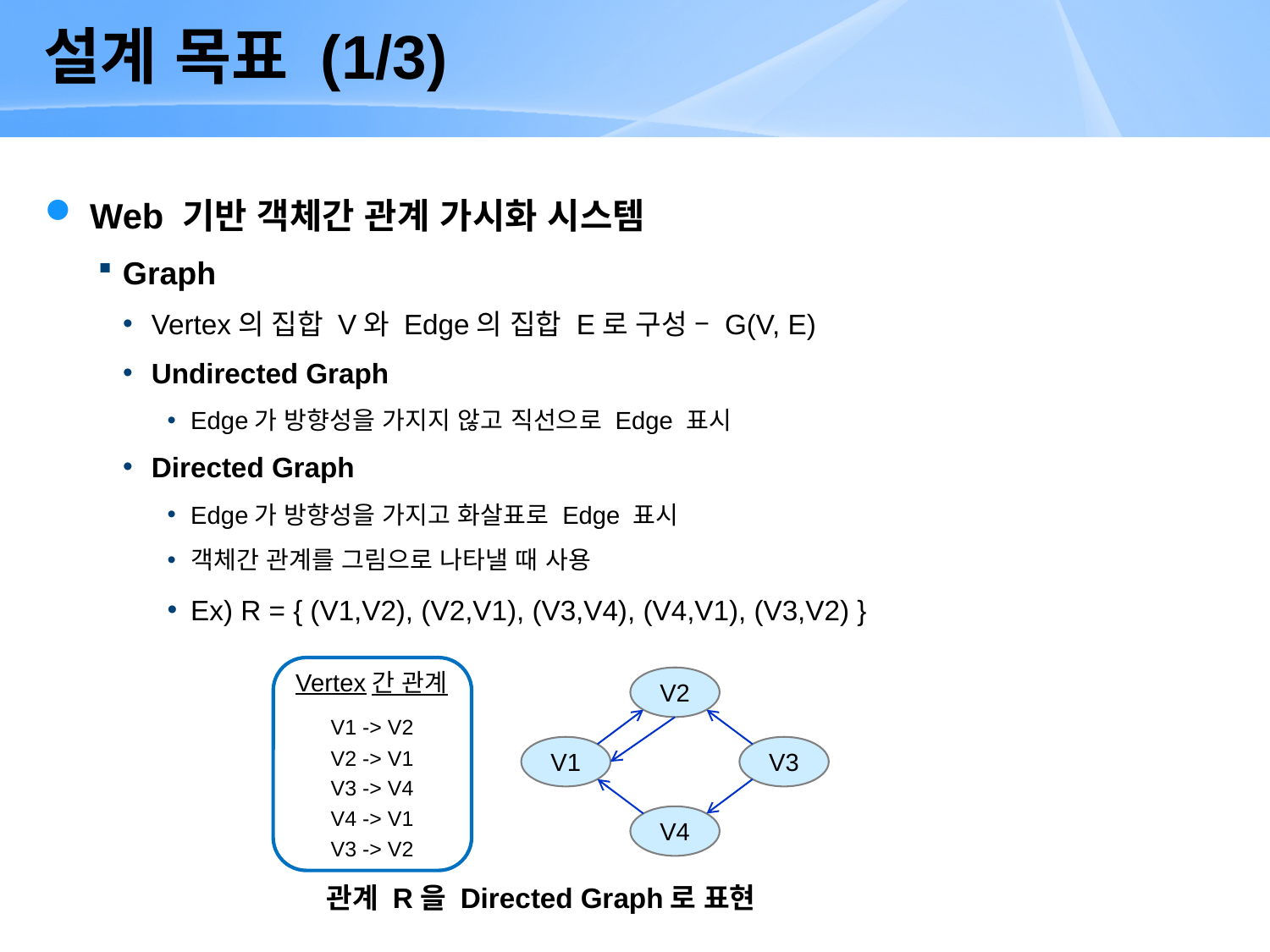

설계 목표 (1/3)
 Web 기반 객체간 관계 가시화 시스템
Graph
Vertex의 집합 V와 Edge의 집합 E로 구성 – G(V, E)
Undirected Graph
Edge가 방향성을 가지지 않고 직선으로 Edge 표시
Directed Graph
Edge가 방향성을 가지고 화살표로 Edge 표시
객체간 관계를 그림으로 나타낼 때 사용
Ex) R = { (V1,V2), (V2,V1), (V3,V4), (V4,V1), (V3,V2) }

V1 -> V2
V2 -> V1
V3 -> V4
V4 -> V1
V3 -> V2
Vertex간 관계
V2
V1
V3
V4
관계 R을 Directed Graph로 표현